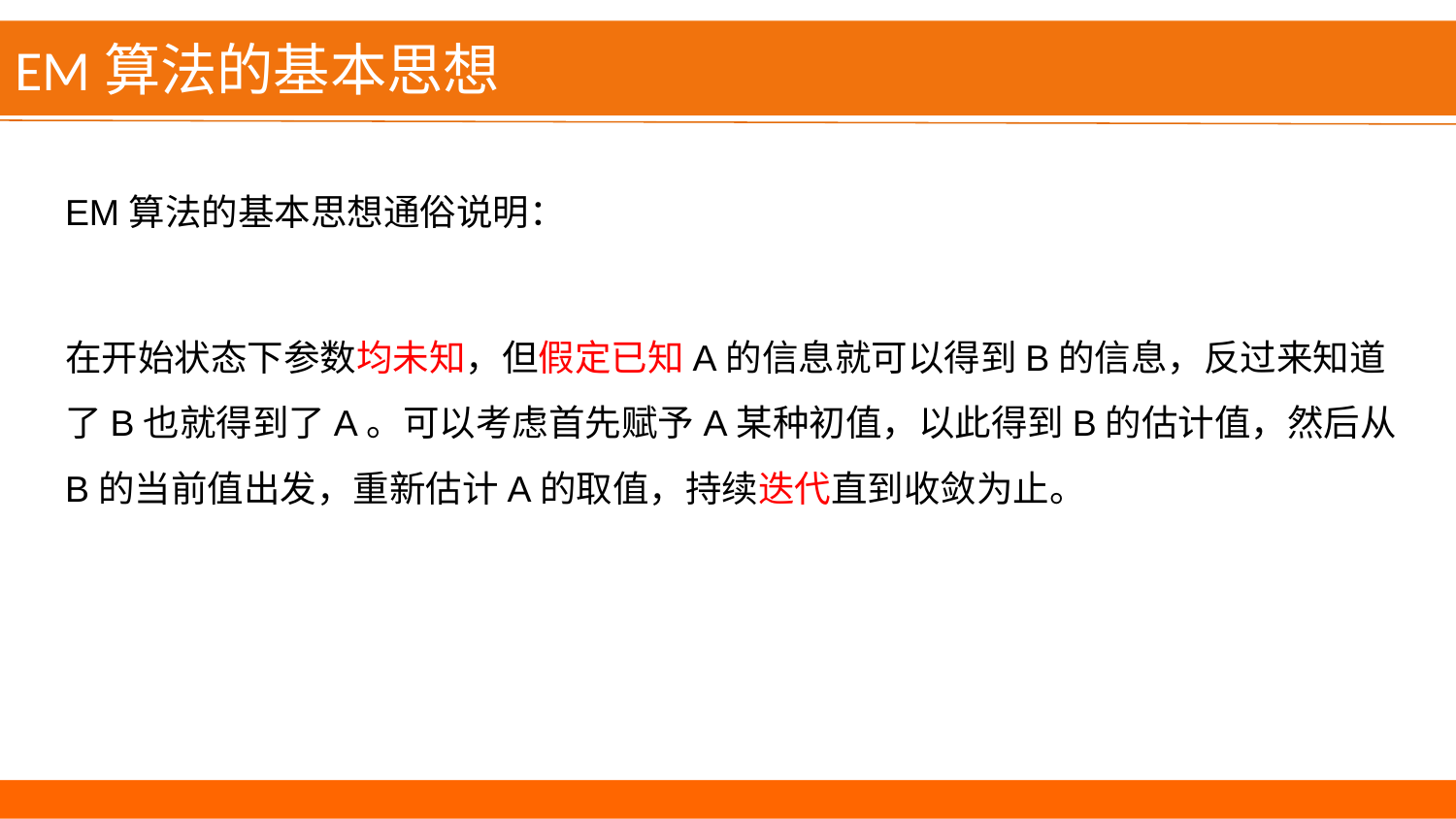

# EM算法的基本思想
EM算法的基本思想通俗说明：

在开始状态下参数均未知，但假定已知A的信息就可以得到B的信息，反过来知道了B也就得到了A。可以考虑首先赋予A某种初值，以此得到B的估计值，然后从B的当前值出发，重新估计A的取值，持续迭代直到收敛为止。